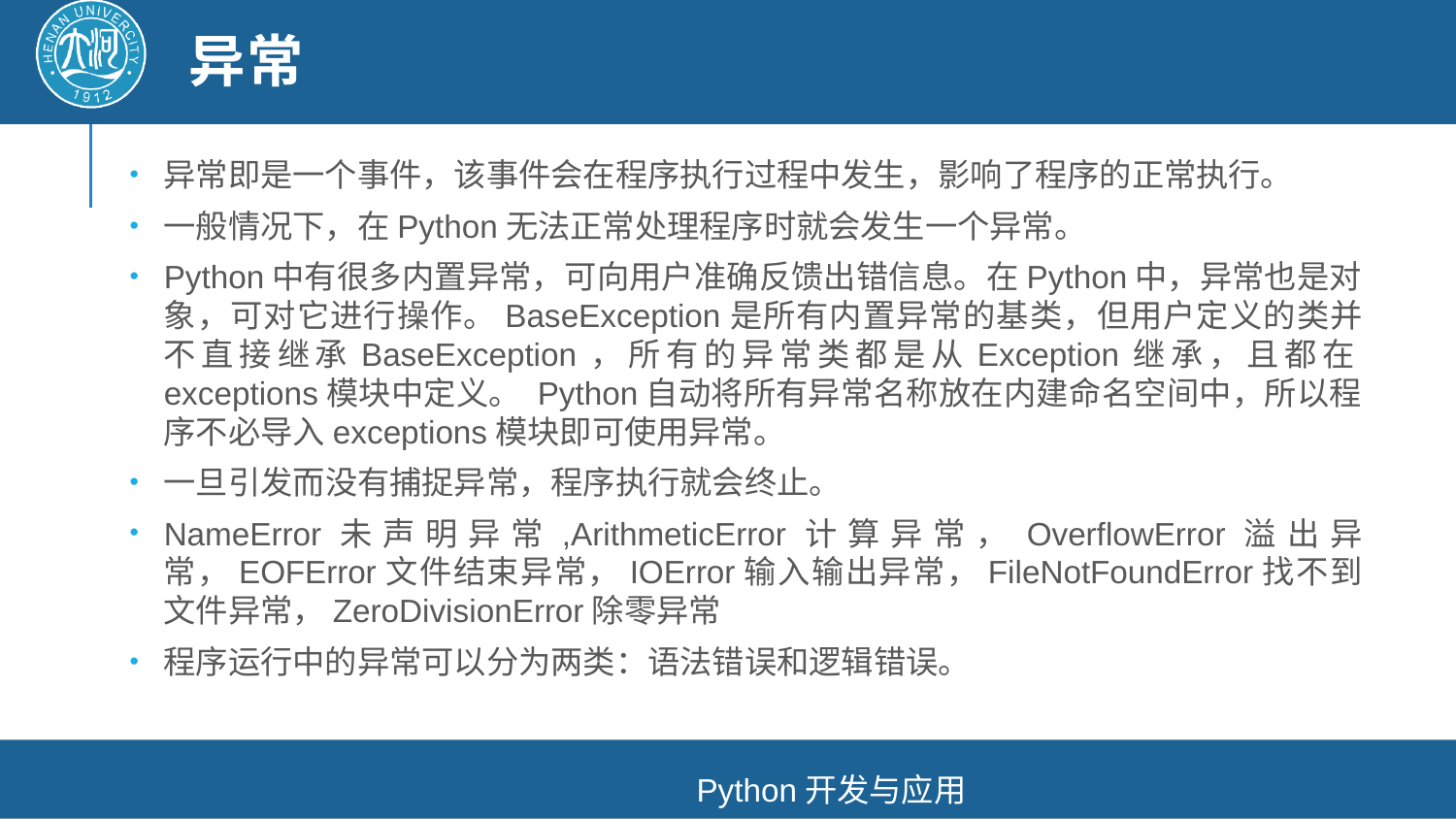

# 异常
异常即是一个事件，该事件会在程序执行过程中发生，影响了程序的正常执行。
一般情况下，在Python无法正常处理程序时就会发生一个异常。
Python中有很多内置异常，可向用户准确反馈出错信息。在Python中，异常也是对象，可对它进行操作。BaseException是所有内置异常的基类，但用户定义的类并不直接继承BaseException，所有的异常类都是从Exception继承，且都在exceptions模块中定义。 Python自动将所有异常名称放在内建命名空间中，所以程序不必导入exceptions模块即可使用异常。
一旦引发而没有捕捉异常，程序执行就会终止。
NameError未声明异常,ArithmeticError计算异常，OverflowError溢出异常，EOFError文件结束异常，IOError输入输出异常，FileNotFoundError找不到文件异常，ZeroDivisionError除零异常
程序运行中的异常可以分为两类：语法错误和逻辑错误。

Python开发与应用
35